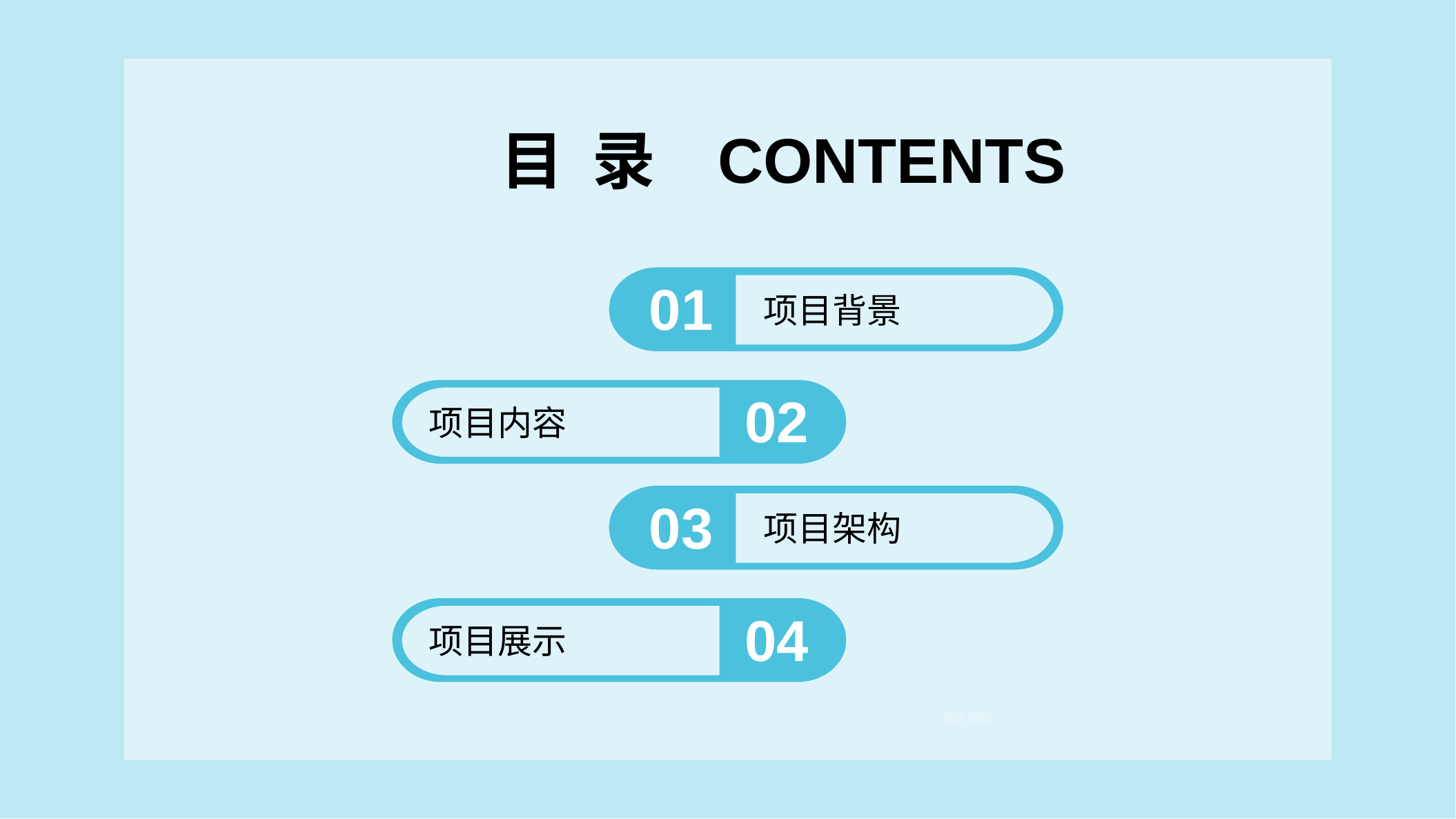

目  录
CONTENTS
项目背景
01
项目内容
02
项目架构
03
项目展示
04